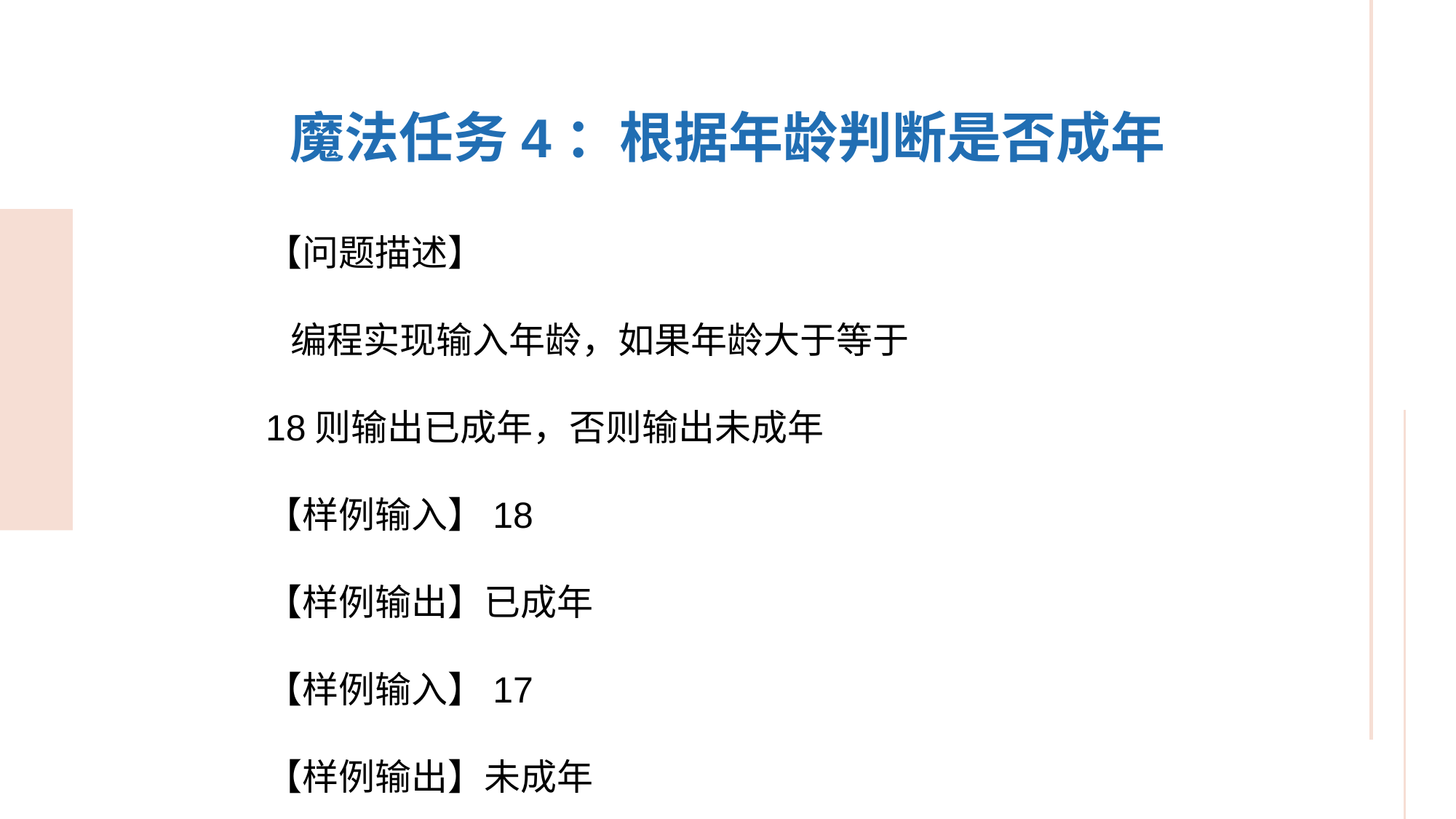

魔法任务4：根据年龄判断是否成年
【问题描述】
  编程实现输入年龄，如果年龄大于等于18则输出已成年，否则输出未成年
【样例输入】18
【样例输出】已成年
【样例输入】17
【样例输出】未成年